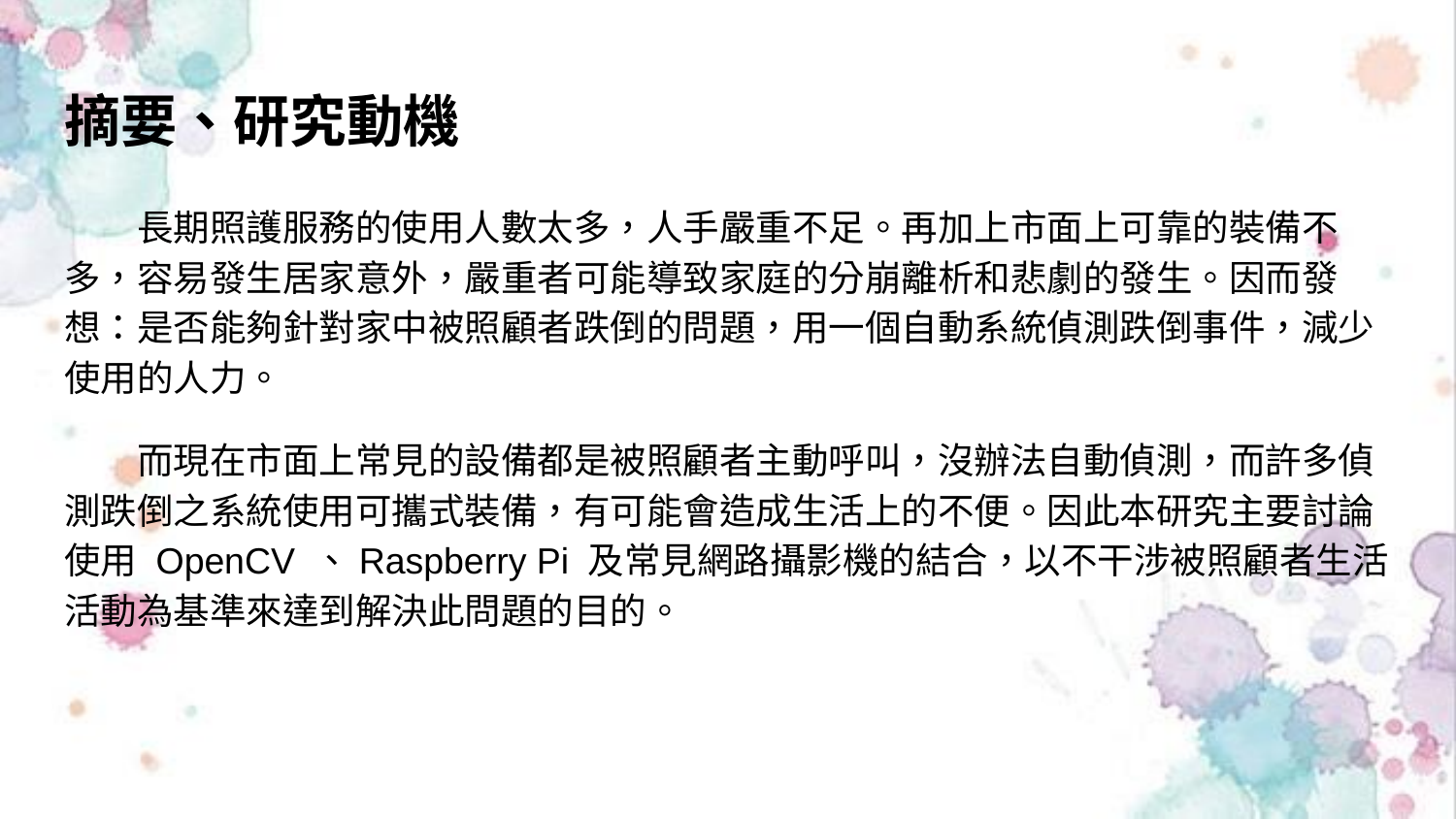

# 摘要、研究動機
長期照護服務的使用人數太多，人手嚴重不足。再加上市面上可靠的裝備不多，容易發生居家意外，嚴重者可能導致家庭的分崩離析和悲劇的發生。因而發想：是否能夠針對家中被照顧者跌倒的問題，用一個自動系統偵測跌倒事件，減少使用的人力。
而現在市面上常見的設備都是被照顧者主動呼叫，沒辦法自動偵測，而許多偵測跌倒之系統使用可攜式裝備，有可能會造成生活上的不便。因此本研究主要討論使用 OpenCV 、Raspberry Pi 及常見網路攝影機的結合，以不干涉被照顧者生活活動為基準來達到解決此問題的目的。